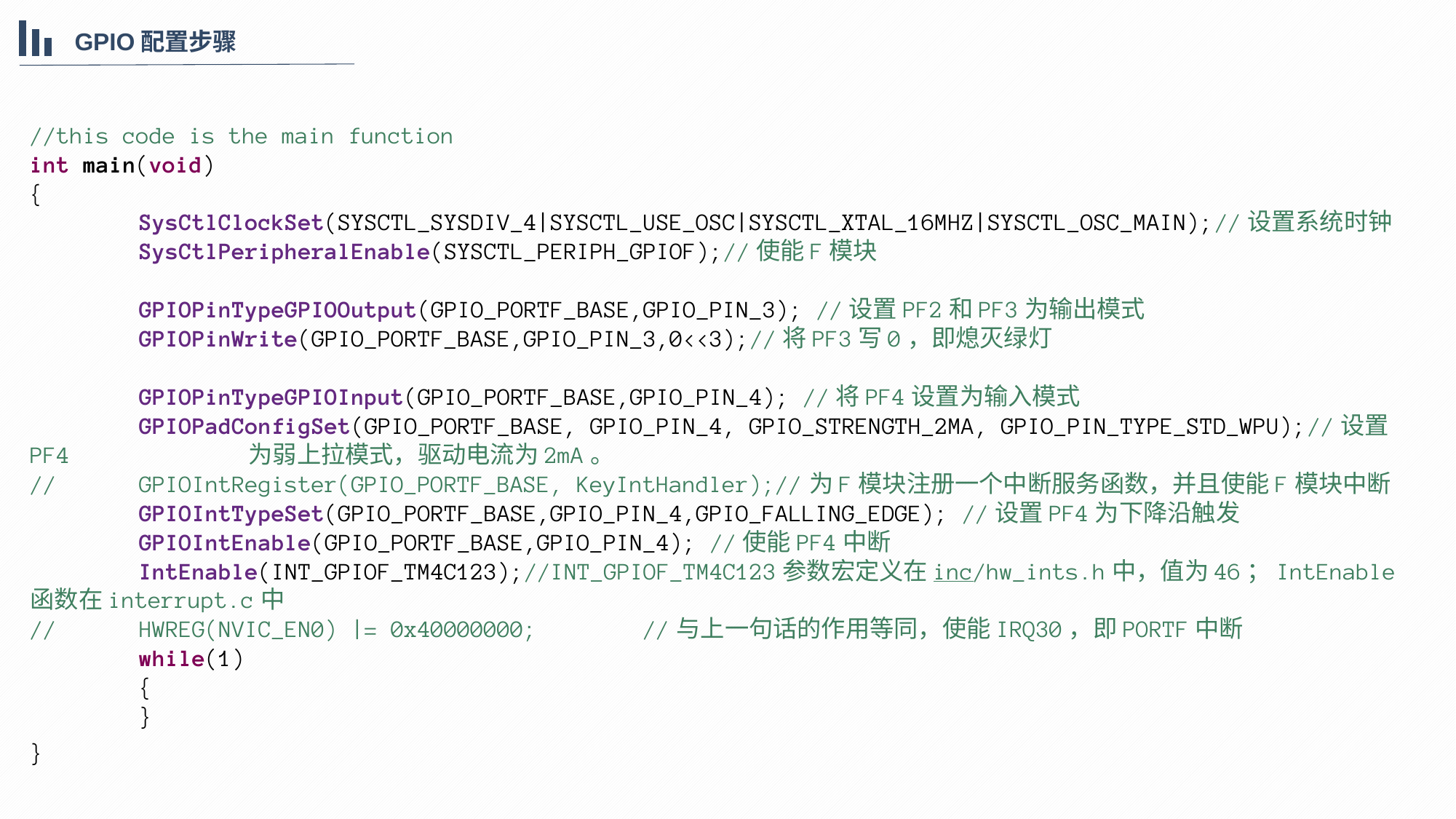

GPIO配置步骤

//this code is the main function
int main(void)
{
	SysCtlClockSet(SYSCTL_SYSDIV_4|SYSCTL_USE_OSC|SYSCTL_XTAL_16MHZ|SYSCTL_OSC_MAIN);//设置系统时钟
	SysCtlPeripheralEnable(SYSCTL_PERIPH_GPIOF);//使能F模块

	GPIOPinTypeGPIOOutput(GPIO_PORTF_BASE,GPIO_PIN_3); //设置PF2和PF3为输出模式
	GPIOPinWrite(GPIO_PORTF_BASE,GPIO_PIN_3,0<<3);//将PF3写0，即熄灭绿灯

	GPIOPinTypeGPIOInput(GPIO_PORTF_BASE,GPIO_PIN_4); //将PF4设置为输入模式
	GPIOPadConfigSet(GPIO_PORTF_BASE, GPIO_PIN_4, GPIO_STRENGTH_2MA, GPIO_PIN_TYPE_STD_WPU);//设置PF4             为弱上拉模式，驱动电流为2mA。
//	GPIOIntRegister(GPIO_PORTF_BASE, KeyIntHandler);//为F模块注册一个中断服务函数，并且使能F模块中断
	GPIOIntTypeSet(GPIO_PORTF_BASE,GPIO_PIN_4,GPIO_FALLING_EDGE); //设置PF4为下降沿触发
	GPIOIntEnable(GPIO_PORTF_BASE,GPIO_PIN_4); //使能PF4中断
	IntEnable(INT_GPIOF_TM4C123);//INT_GPIOF_TM4C123参数宏定义在inc/hw_ints.h中，值为46；IntEnable函数在interrupt.c中
//	HWREG(NVIC_EN0) |= 0x40000000;        //与上一句话的作用等同，使能IRQ30，即PORTF中断
	while(1)
	{
	}
}